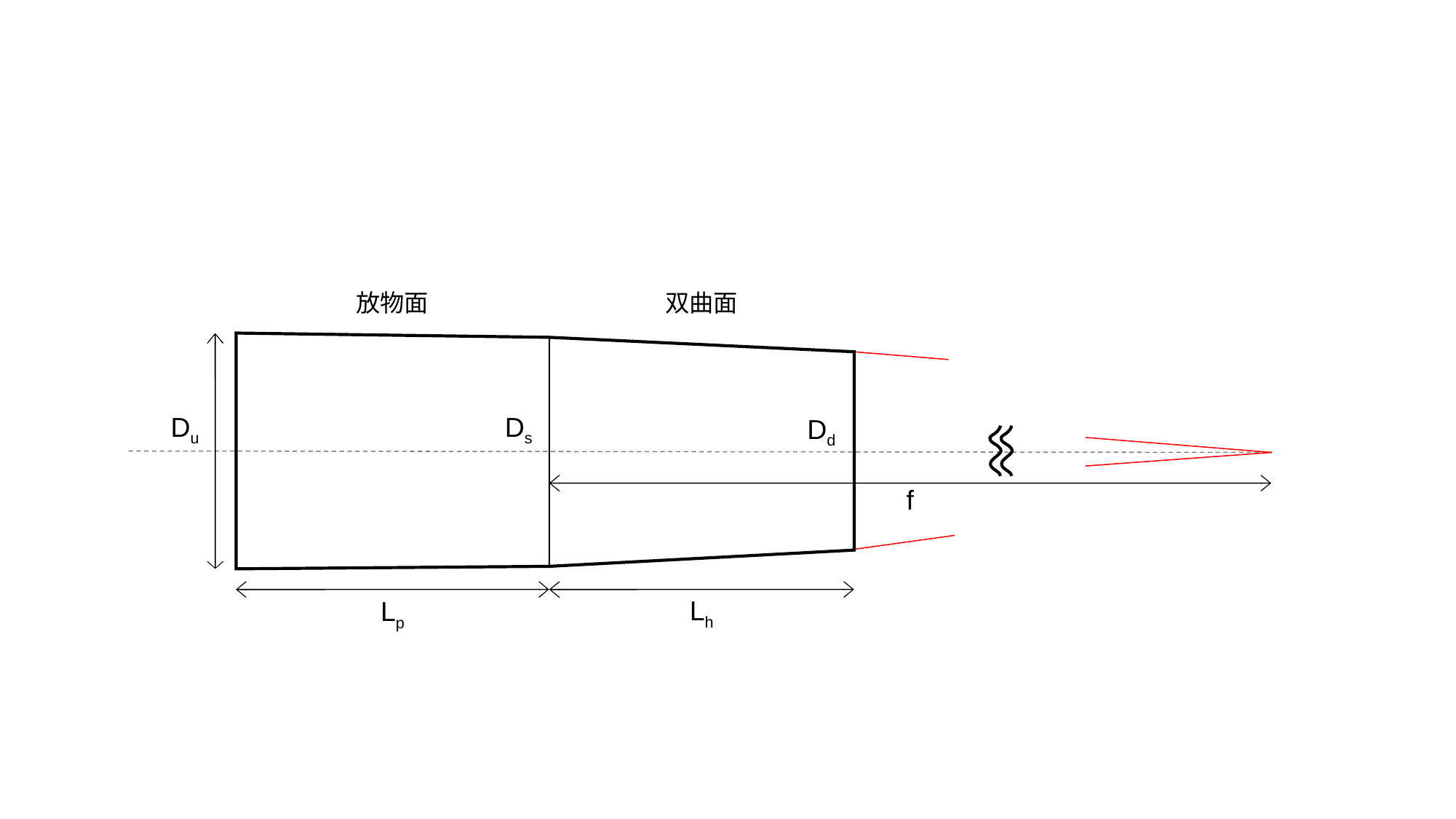

放物面
双曲面

Du
Ds
Dd

f

Lh
Lp